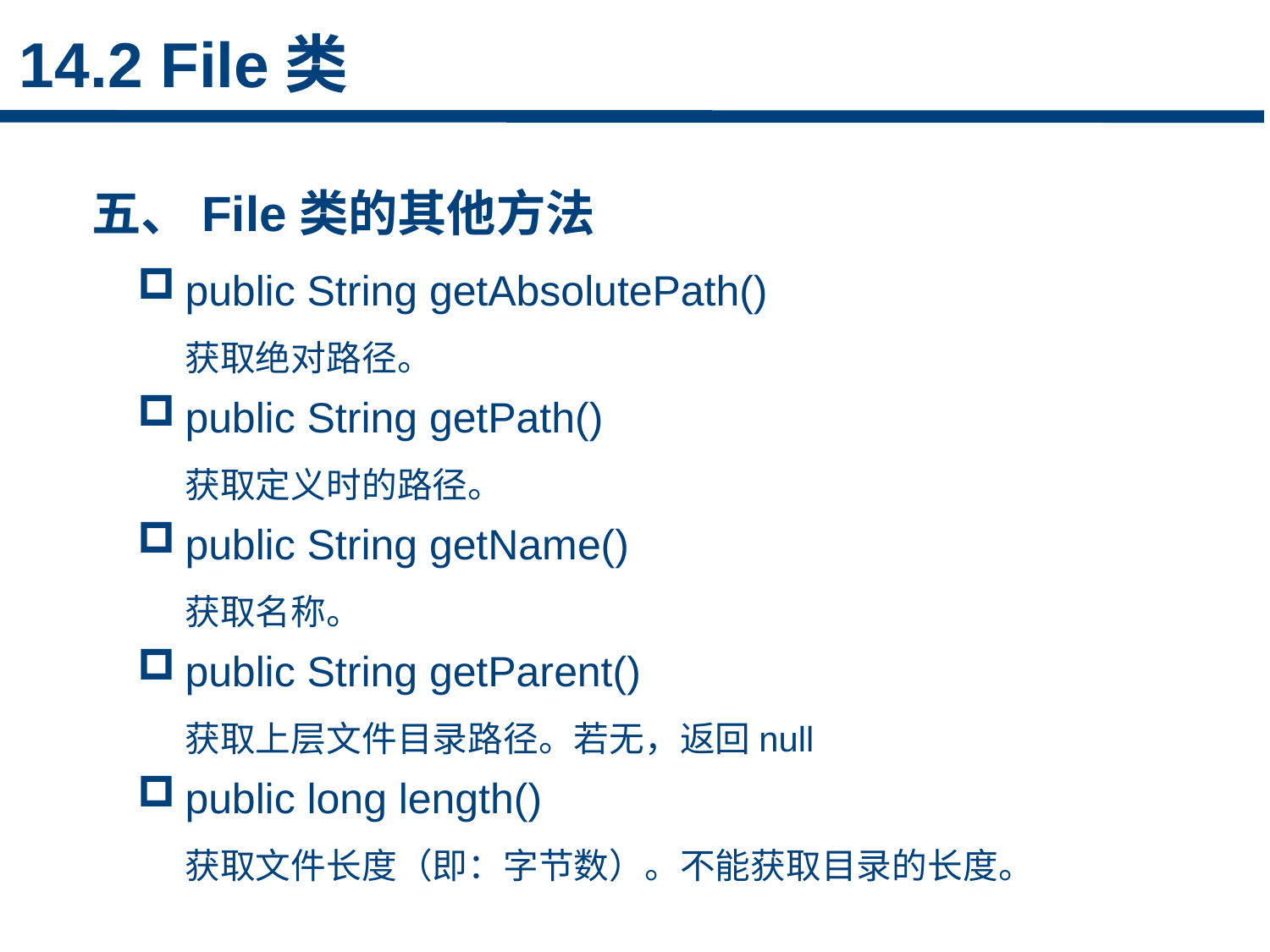

14.2 File类
五、File类的其他方法
public String getAbsolutePath()
     获取绝对路径。
public String getPath()
     获取定义时的路径。
public String getName()
     获取名称。
public String getParent()
     获取上层文件目录路径。若无，返回null
public long length()
     获取文件长度（即：字节数）。不能获取目录的长度。
点击添加文本
点击添加文本
点击添加文本
点击添加文本